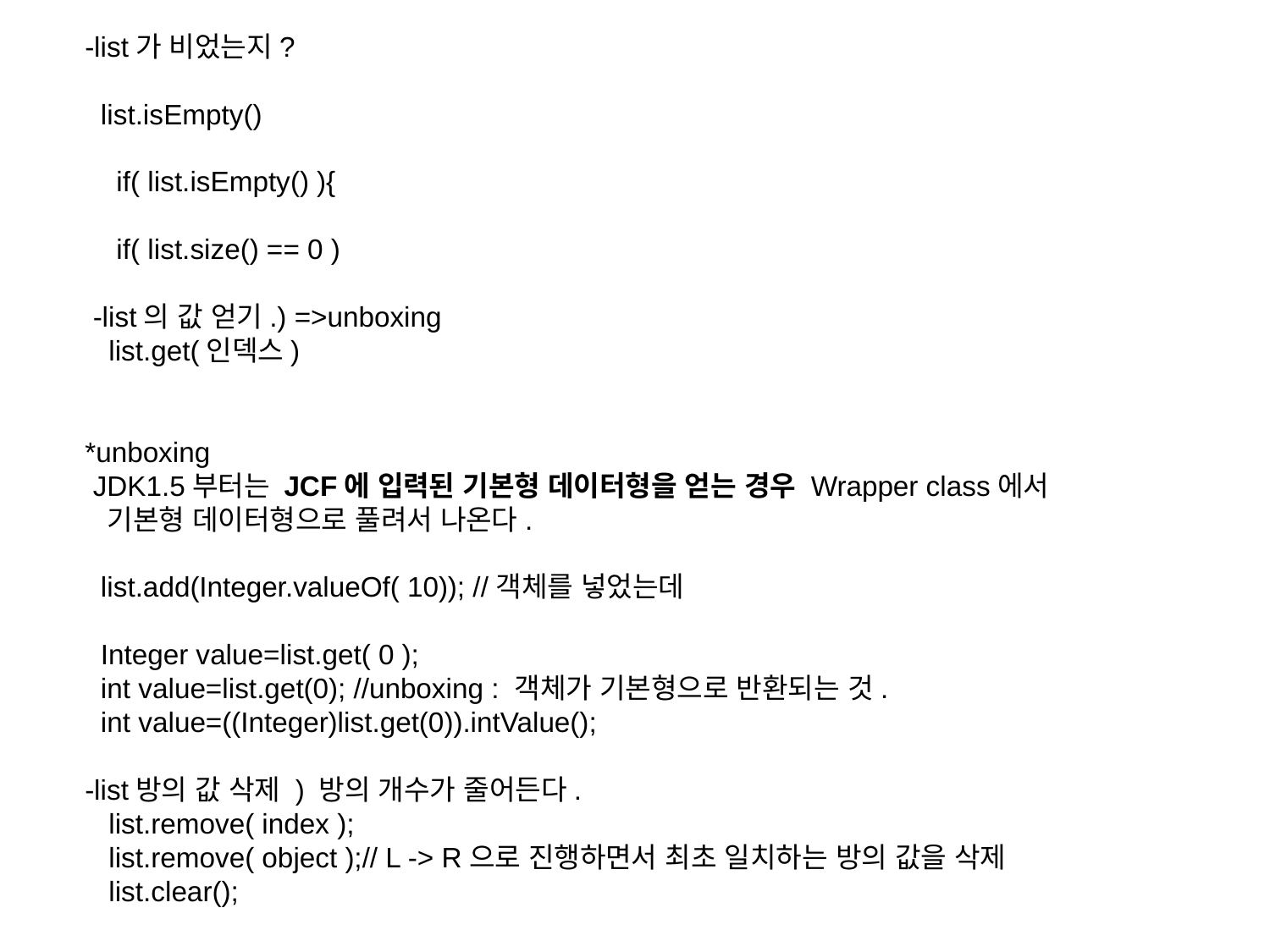

-list가 비었는지?

  list.isEmpty()

    if( list.isEmpty() ){

    if( list.size() == 0 )

 -list의 값 얻기.) =>unboxing
   list.get(인덱스)

*unboxing
 JDK1.5부터는 JCF에 입력된 기본형 데이터형을 얻는 경우 Wrapper class에서
  기본형 데이터형으로 풀려서 나온다.

  list.add(Integer.valueOf( 10)); //객체를 넣었는데

  Integer value=list.get( 0 );
  int value=list.get(0); //unboxing : 객체가 기본형으로 반환되는 것.
  int value=((Integer)list.get(0)).intValue();

-list방의 값 삭제 ) 방의 개수가 줄어든다.
   list.remove( index );
   list.remove( object );// L -> R으로 진행하면서 최초 일치하는 방의 값을 삭제
   list.clear();